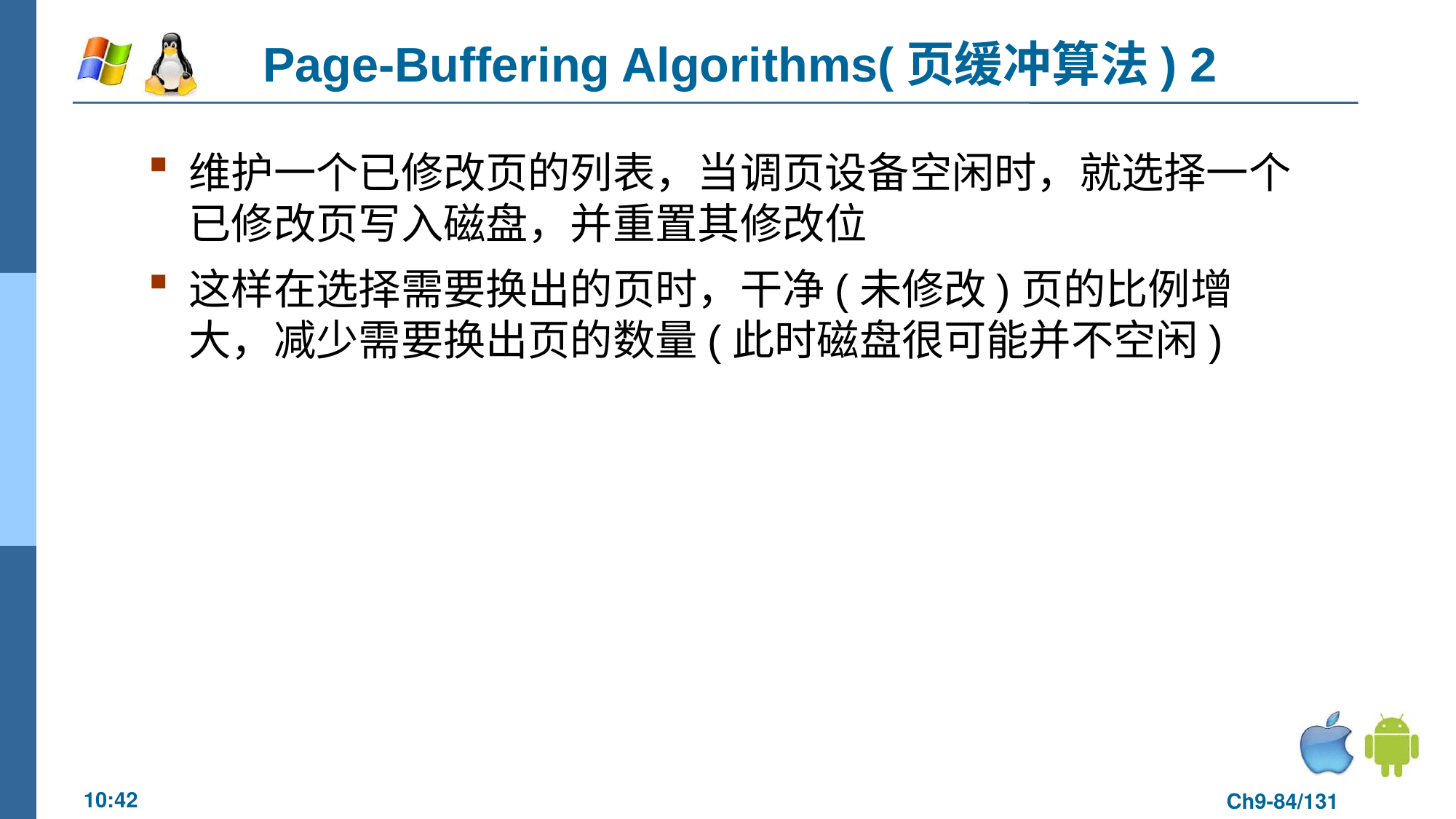

# Page-Buffering Algorithms(页缓冲算法) 2
维护一个已修改页的列表，当调页设备空闲时，就选择一个已修改页写入磁盘，并重置其修改位
这样在选择需要换出的页时，干净(未修改)页的比例增大，减少需要换出页的数量(此时磁盘很可能并不空闲)